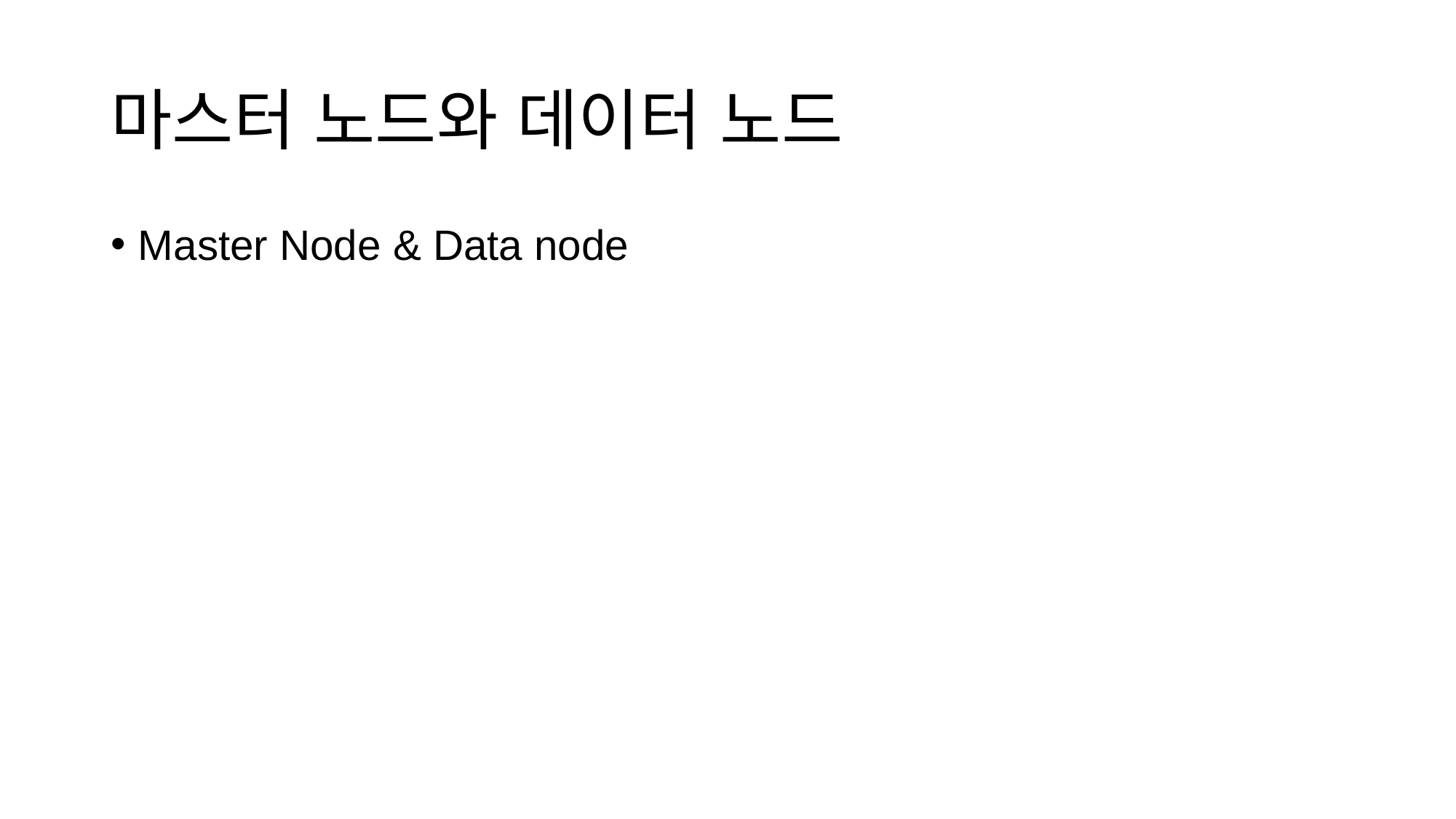

# 마스터 노드와 데이터 노드
Master Node & Data node